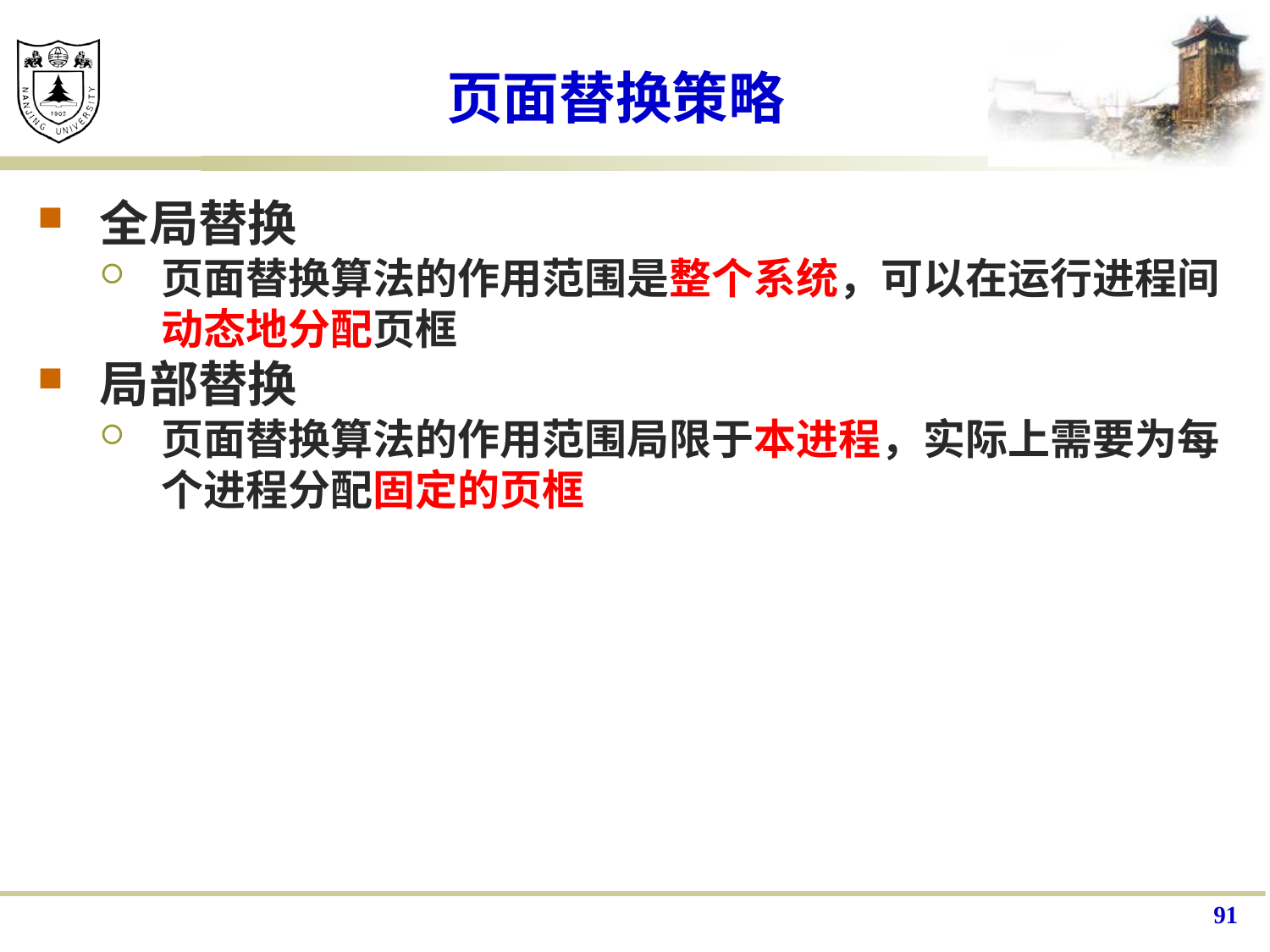

# 页面替换策略
全局替换
页面替换算法的作用范围是整个系统，可以在运行进程间动态地分配页框
局部替换
页面替换算法的作用范围局限于本进程，实际上需要为每个进程分配固定的页框

91